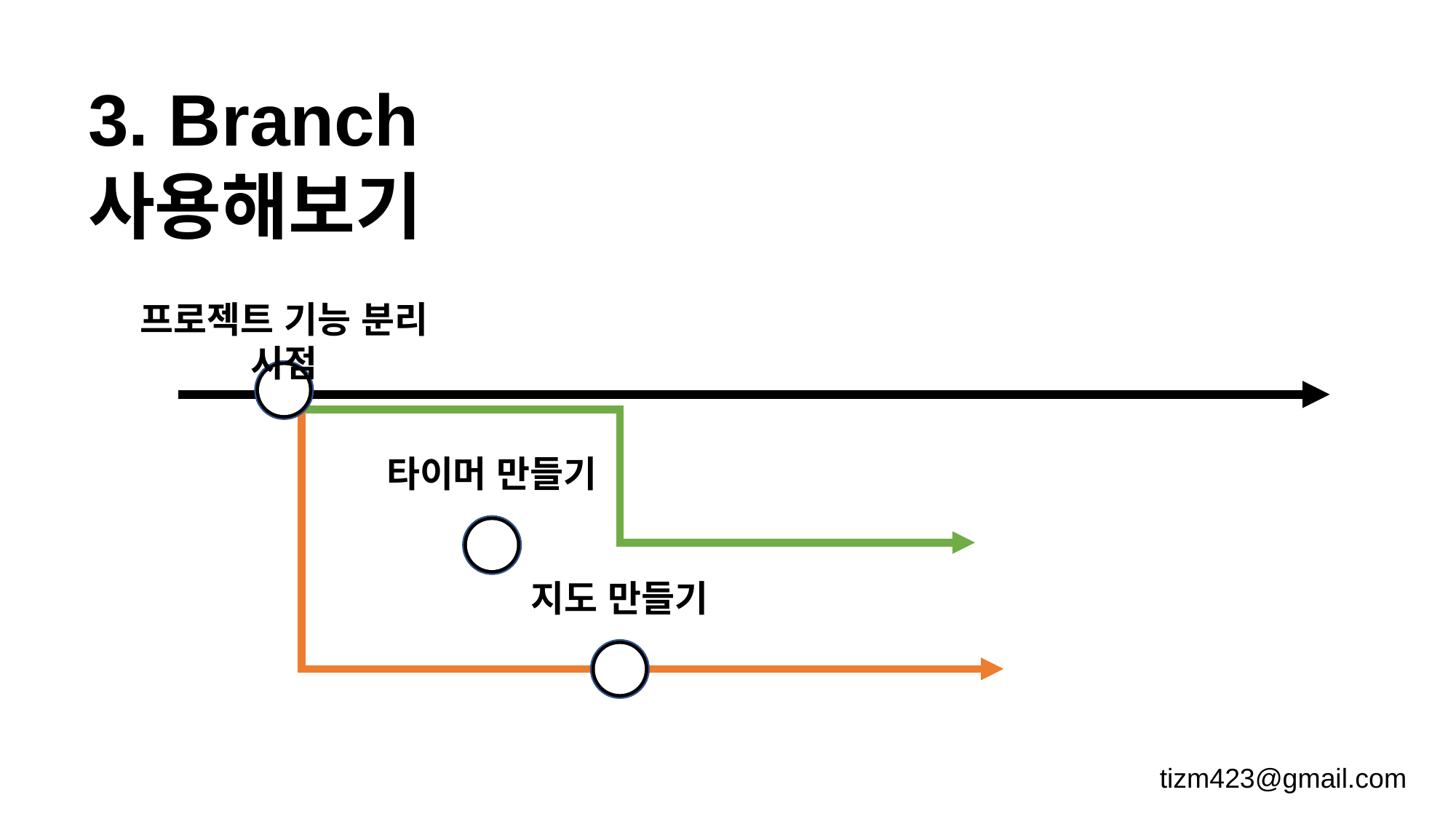

3. Branch 사용해보기
프로젝트 기능 분리 시점

타이머 만들기

지도 만들기

tizm423@gmail.com